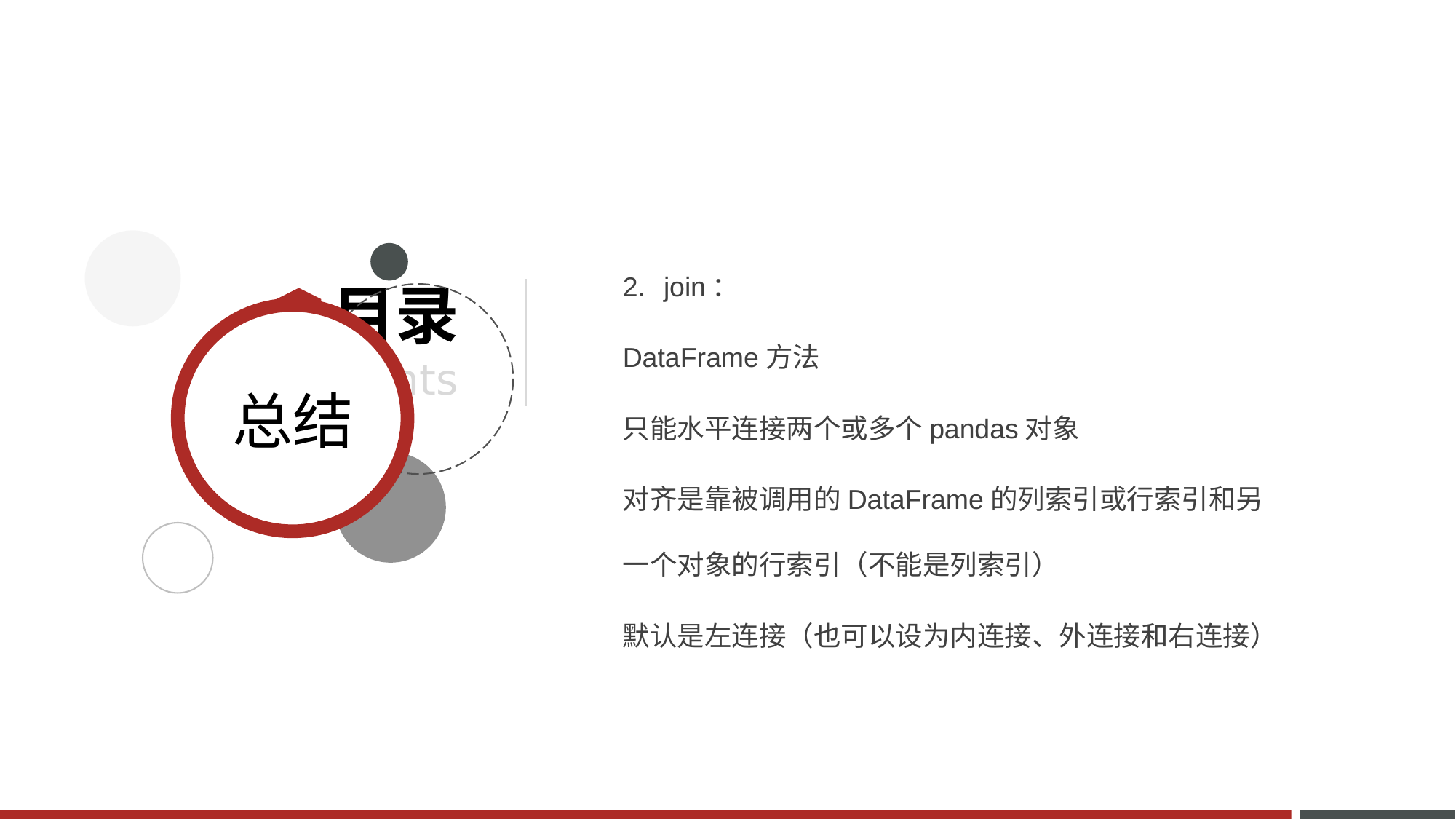

join：
DataFrame方法
只能水平连接两个或多个pandas对象
对齐是靠被调用的DataFrame的列索引或行索引和另一个对象的行索引（不能是列索引）
默认是左连接（也可以设为内连接、外连接和右连接）